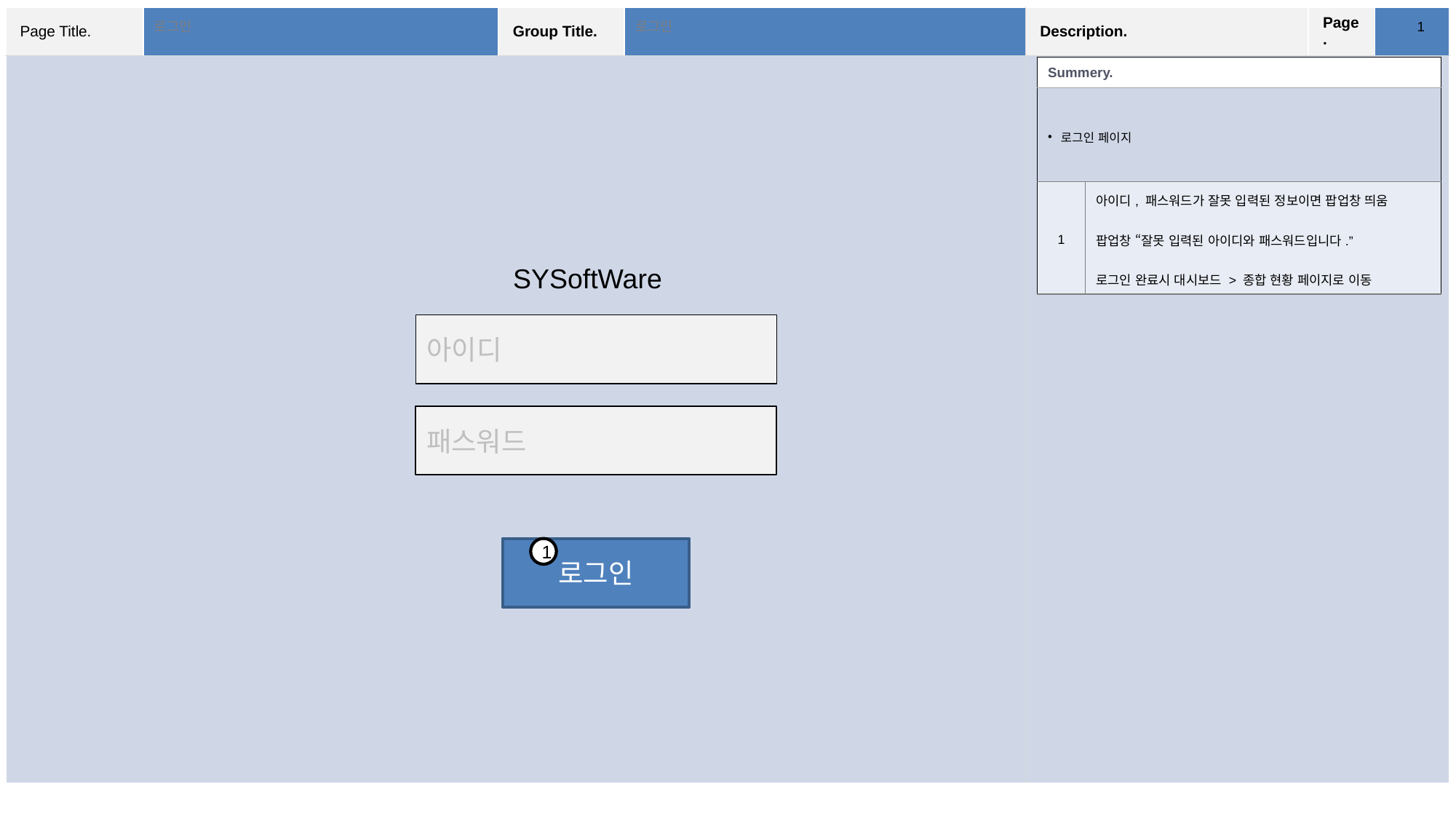

1
로그인
로그인
| Summery. |  |
| --- | --- |
| 로그인 페이지 |  |
| 1 | 아이디, 패스워드가 잘못 입력된 정보이면 팝업창 띄움 팝업창 “잘못 입력된 아이디와 패스워드입니다.” 로그인 완료시 대시보드 > 종합 현황 페이지로 이동 |
SYSoftWare
아이디
패스워드
로그인
1